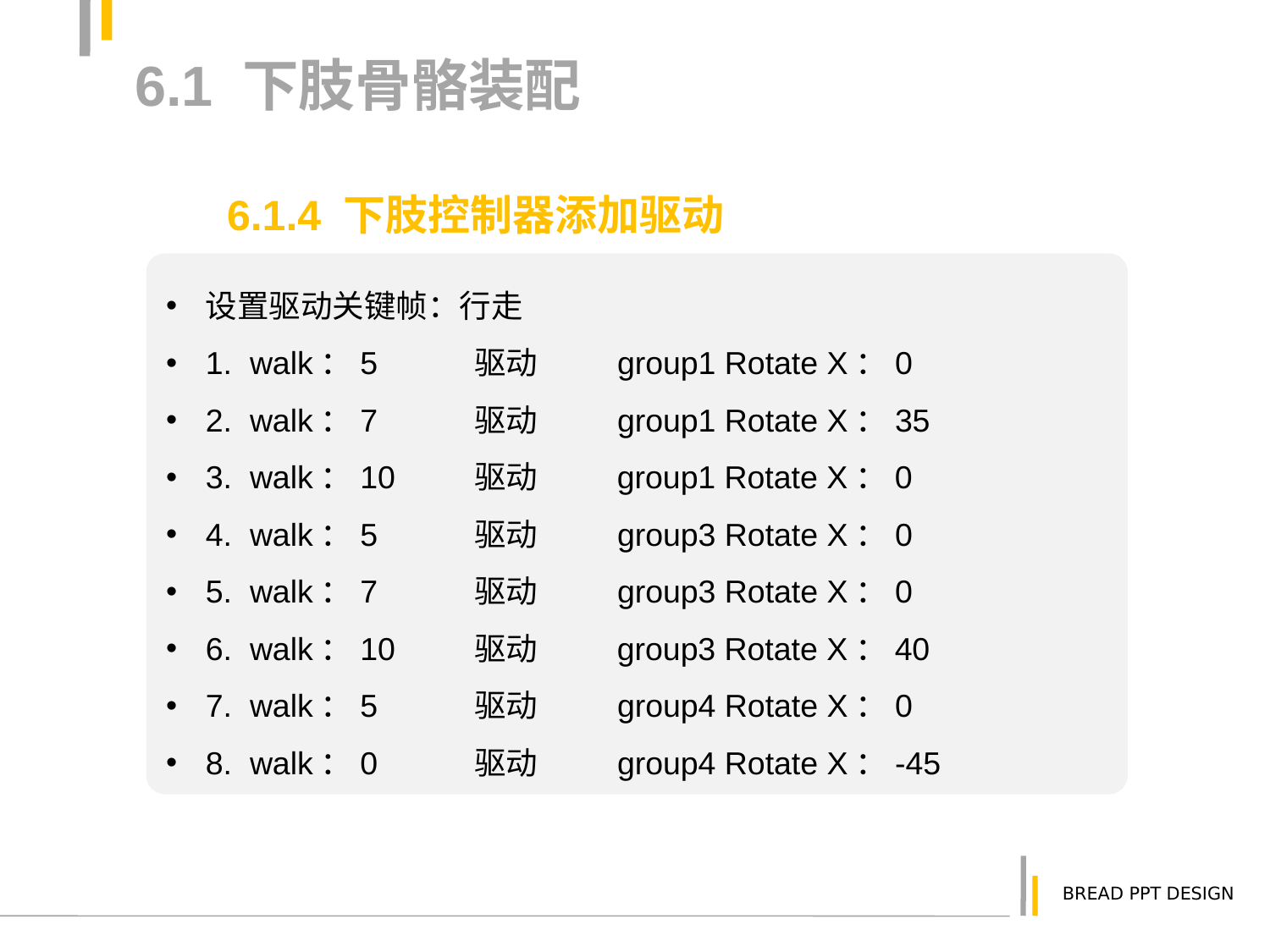

6.1 下肢骨骼装配
6.1.4 下肢控制器添加驱动
设置驱动关键帧：行走
1.  walk：5          驱动          group1 Rotate X：0
2.  walk：7          驱动          group1 Rotate X：35
3.  walk：10        驱动          group1 Rotate X：0
4.  walk：5          驱动          group3 Rotate X：0
5.  walk：7          驱动          group3 Rotate X：0
6.  walk：10        驱动          group3 Rotate X：40
7.  walk：5          驱动          group4 Rotate X：0
8.  walk：0          驱动          group4 Rotate X：-45